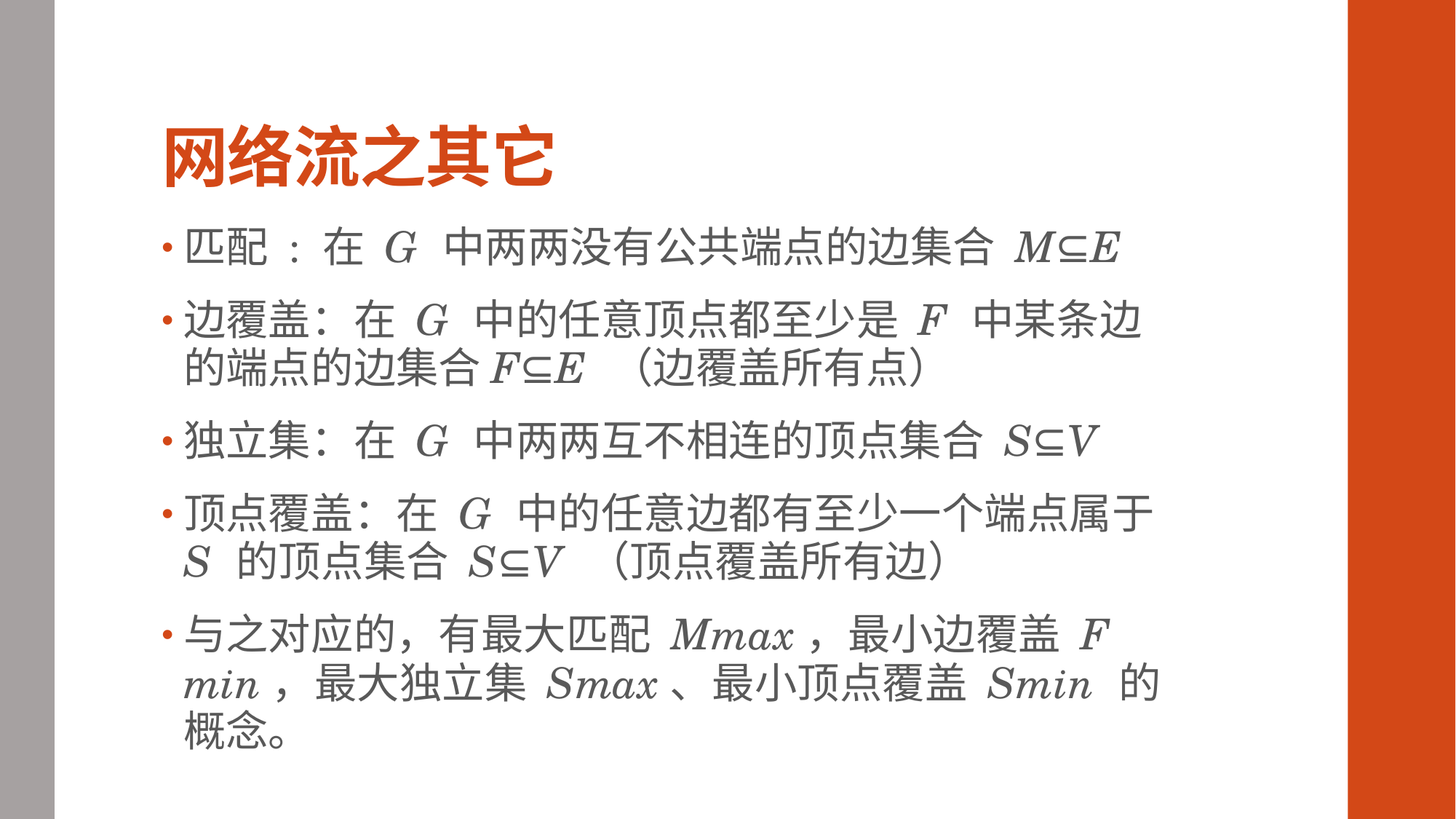

# 网络流之其它
匹配 : 在 G 中两两没有公共端点的边集合 M⊆E
边覆盖：在 G 中的任意顶点都至少是 F 中某条边的端点的边集合F⊆E （边覆盖所有点）
独立集：在 G 中两两互不相连的顶点集合 S⊆V
顶点覆盖：在 G 中的任意边都有至少一个端点属于 S 的顶点集合 S⊆V （顶点覆盖所有边）
与之对应的，有最大匹配 M​max​​，最小边覆盖 F​min​​，最大独立集 S​max​​、最小顶点覆盖 S​min​​ 的概念。